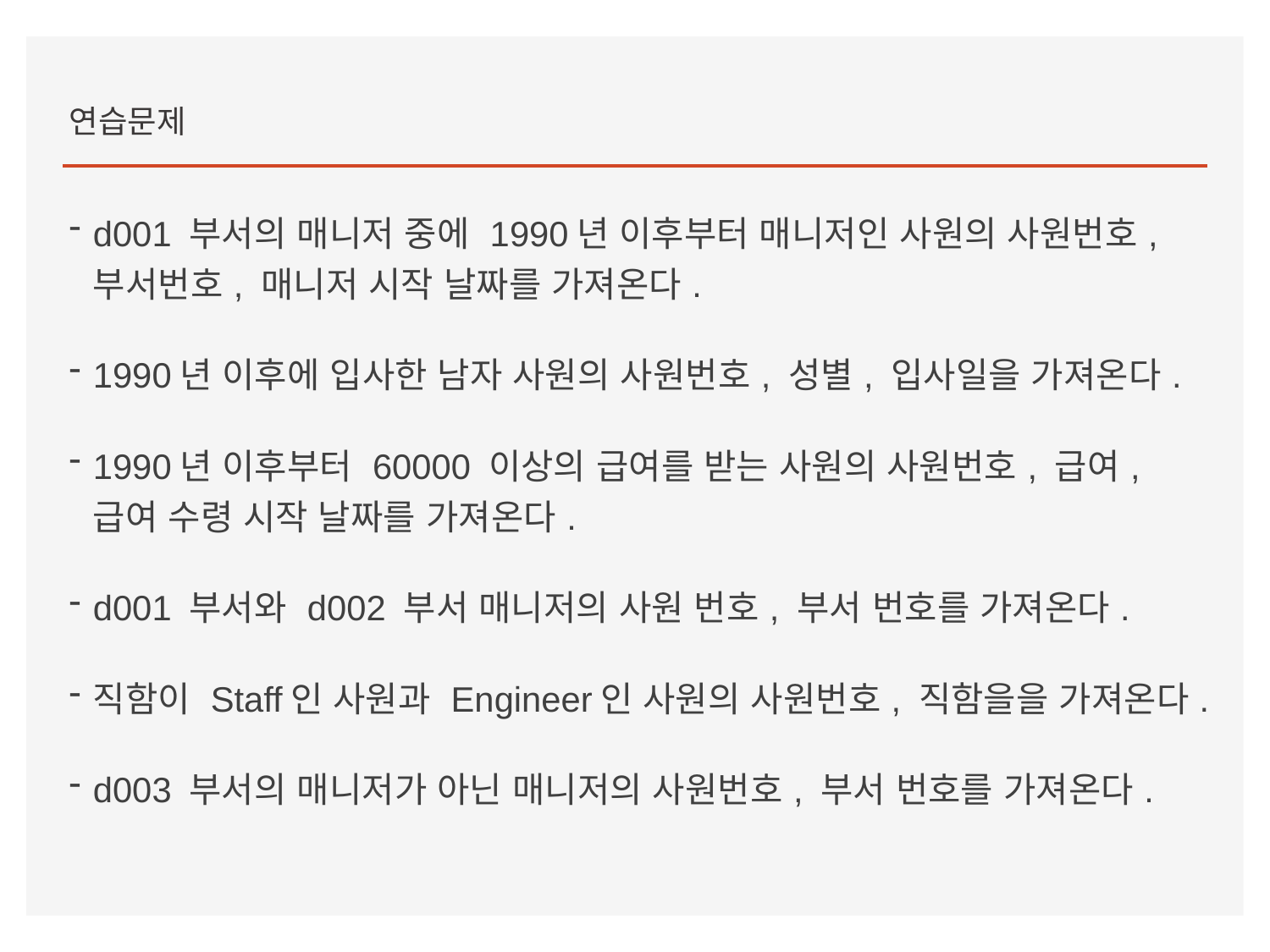

연습문제
d001 부서의 매니저 중에 1990년 이후부터 매니저인 사원의 사원번호, 부서번호, 매니저 시작 날짜를 가져온다.
1990년 이후에 입사한 남자 사원의 사원번호, 성별, 입사일을 가져온다.
1990년 이후부터 60000 이상의 급여를 받는 사원의 사원번호, 급여, 급여 수령 시작 날짜를 가져온다.
d001 부서와 d002 부서 매니저의 사원 번호, 부서 번호를 가져온다.
직함이 Staff인 사원과 Engineer인 사원의 사원번호, 직함을을 가져온다.
d003 부서의 매니저가 아닌 매니저의 사원번호, 부서 번호를 가져온다.